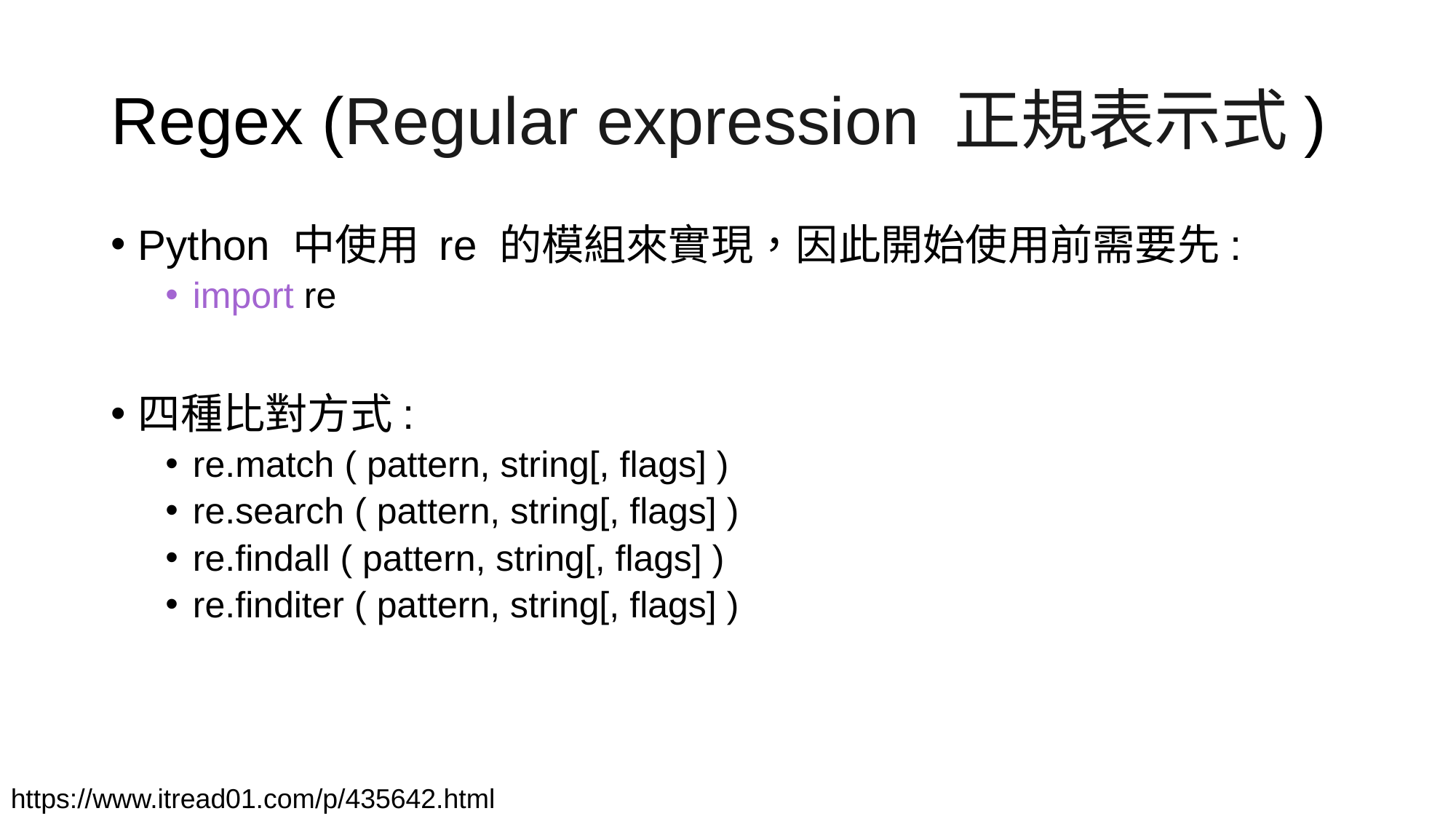

# Regex (Regular expression 正規表示式)
Python 中使用 re 的模組來實現，因此開始使用前需要先:
import re

四種比對方式:
re.match ( pattern, string[, flags] )
re.search ( pattern, string[, flags] )
re.findall ( pattern, string[, flags] )
re.finditer ( pattern, string[, flags] )
https://www.itread01.com/p/435642.html